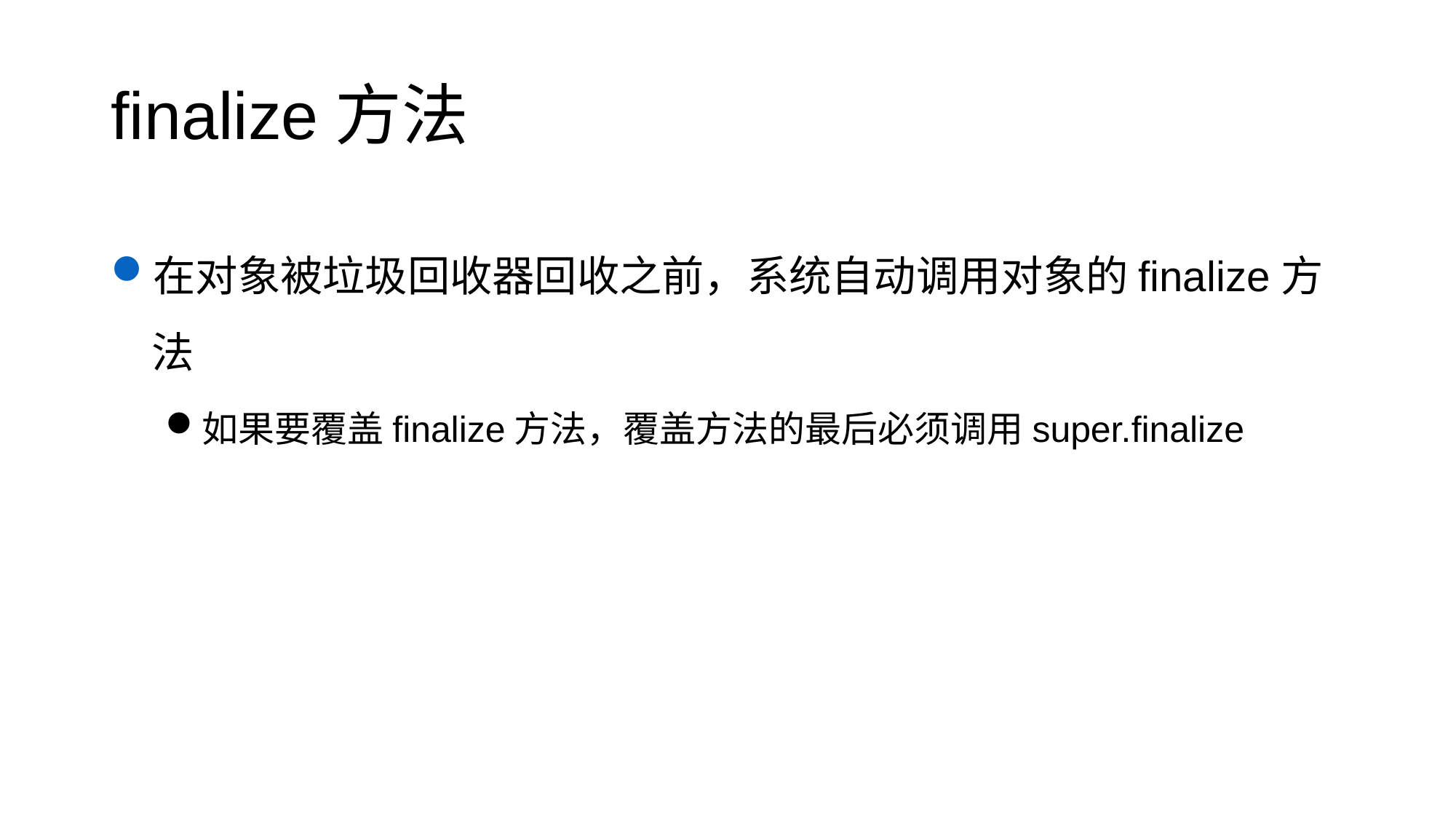

# finalize方法
在对象被垃圾回收器回收之前，系统自动调用对象的finalize方法
如果要覆盖finalize方法，覆盖方法的最后必须调用super.finalize